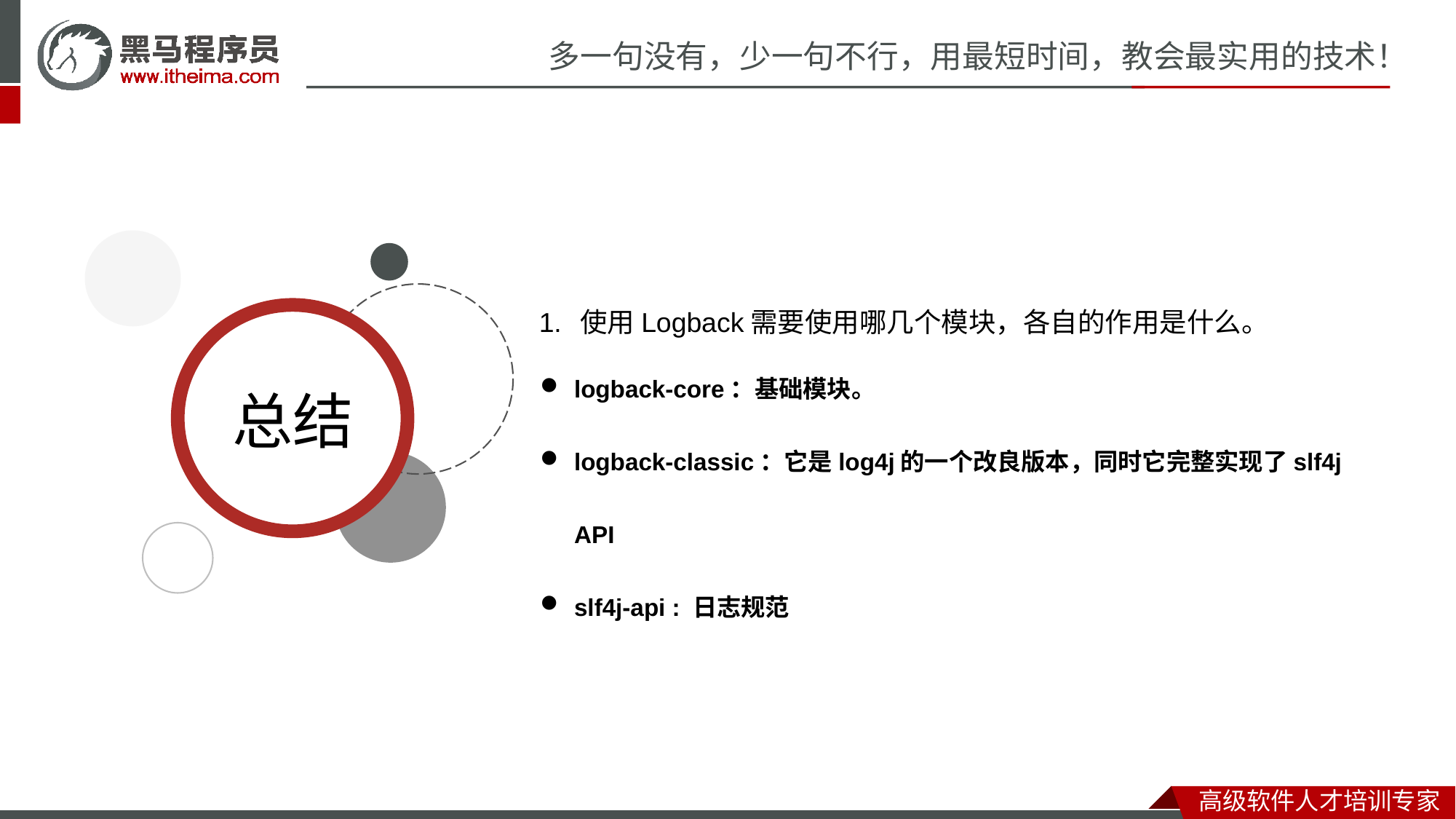

使用Logback需要使用哪几个模块，各自的作用是什么。
logback-core：基础模块。
logback-classic：它是log4j的一个改良版本，同时它完整实现了slf4j API
slf4j-api : 日志规范